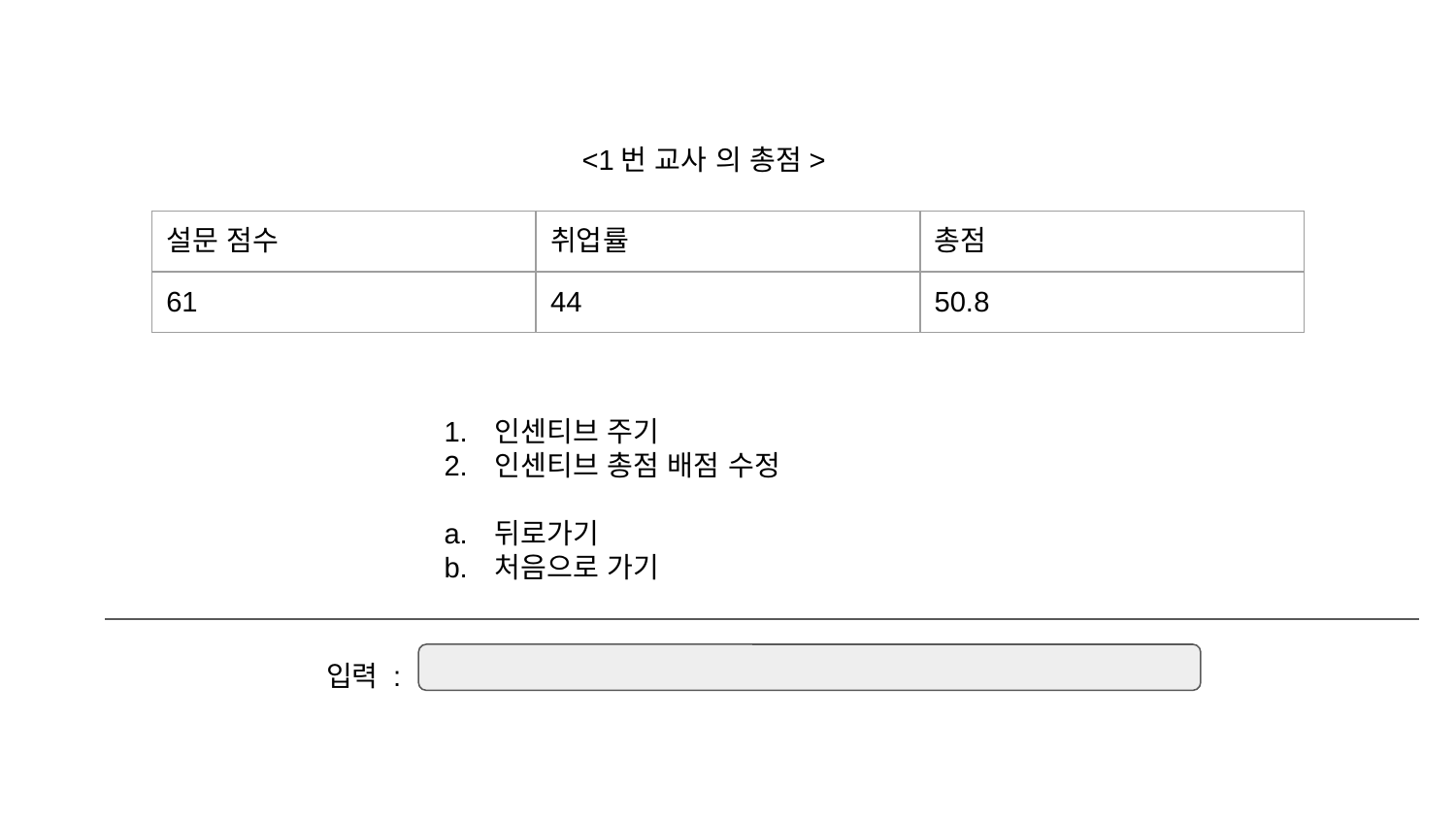

<1번 교사 의 총점>

인센티브 주기
인센티브 총점 배점 수정

뒤로가기
처음으로 가기

| 설문 점수 | 취업률 | 총점 |
| --- | --- | --- |
| 61 | 44 | 50.8 |
입력 :